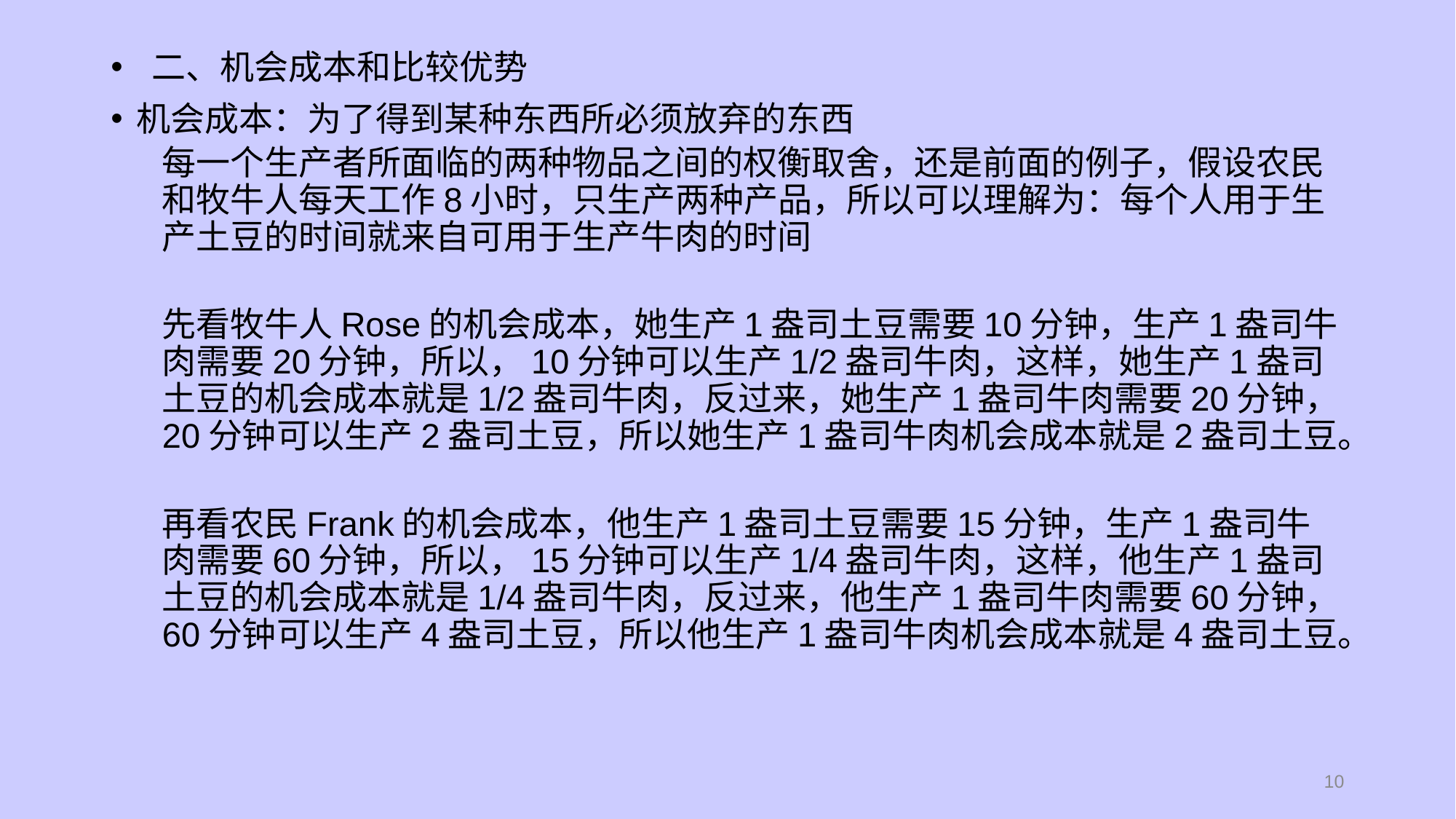

#
 二、机会成本和比较优势
机会成本：为了得到某种东西所必须放弃的东西
每一个生产者所面临的两种物品之间的权衡取舍，还是前面的例子，假设农民和牧牛人每天工作8小时，只生产两种产品，所以可以理解为：每个人用于生产土豆的时间就来自可用于生产牛肉的时间

先看牧牛人Rose的机会成本，她生产1盎司土豆需要10分钟，生产1盎司牛肉需要20分钟，所以，10分钟可以生产1/2盎司牛肉，这样，她生产1盎司土豆的机会成本就是1/2盎司牛肉，反过来，她生产1盎司牛肉需要20分钟，20分钟可以生产2盎司土豆，所以她生产1盎司牛肉机会成本就是2盎司土豆。

再看农民Frank的机会成本，他生产1盎司土豆需要15分钟，生产1盎司牛肉需要60分钟，所以，15分钟可以生产1/4盎司牛肉，这样，他生产1盎司土豆的机会成本就是1/4盎司牛肉，反过来，他生产1盎司牛肉需要60分钟，60分钟可以生产4盎司土豆，所以他生产1盎司牛肉机会成本就是4盎司土豆。

10